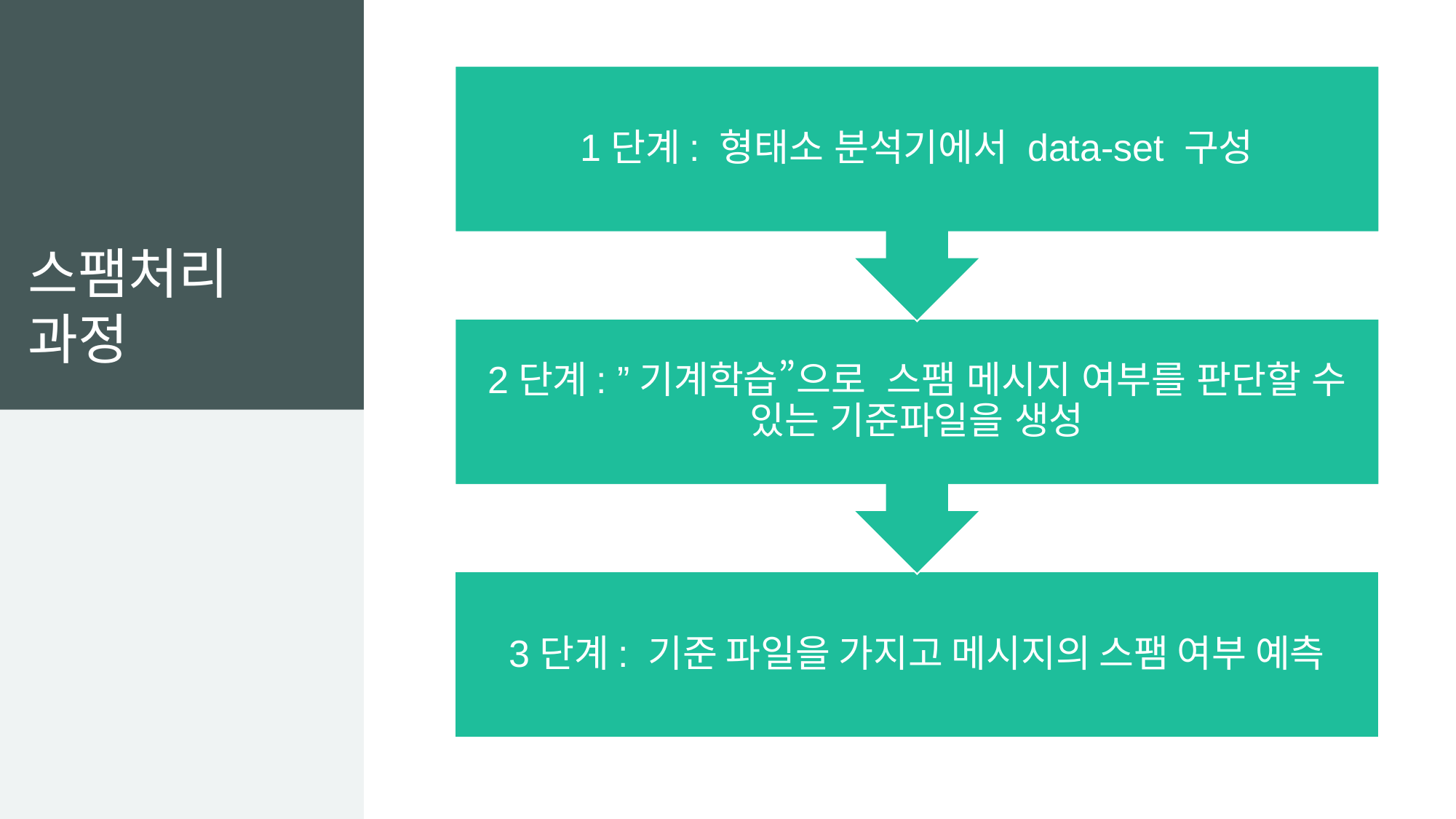

# 스팸처리 과정
3단계: 기준 파일을 가지고 메시지의 스팸 여부 예측
2단계: ”기계학습”으로  스팸 메시지 여부를 판단할 수 있는 기준파일을 생성
1단계: 형태소 분석기에서 data-set 구성